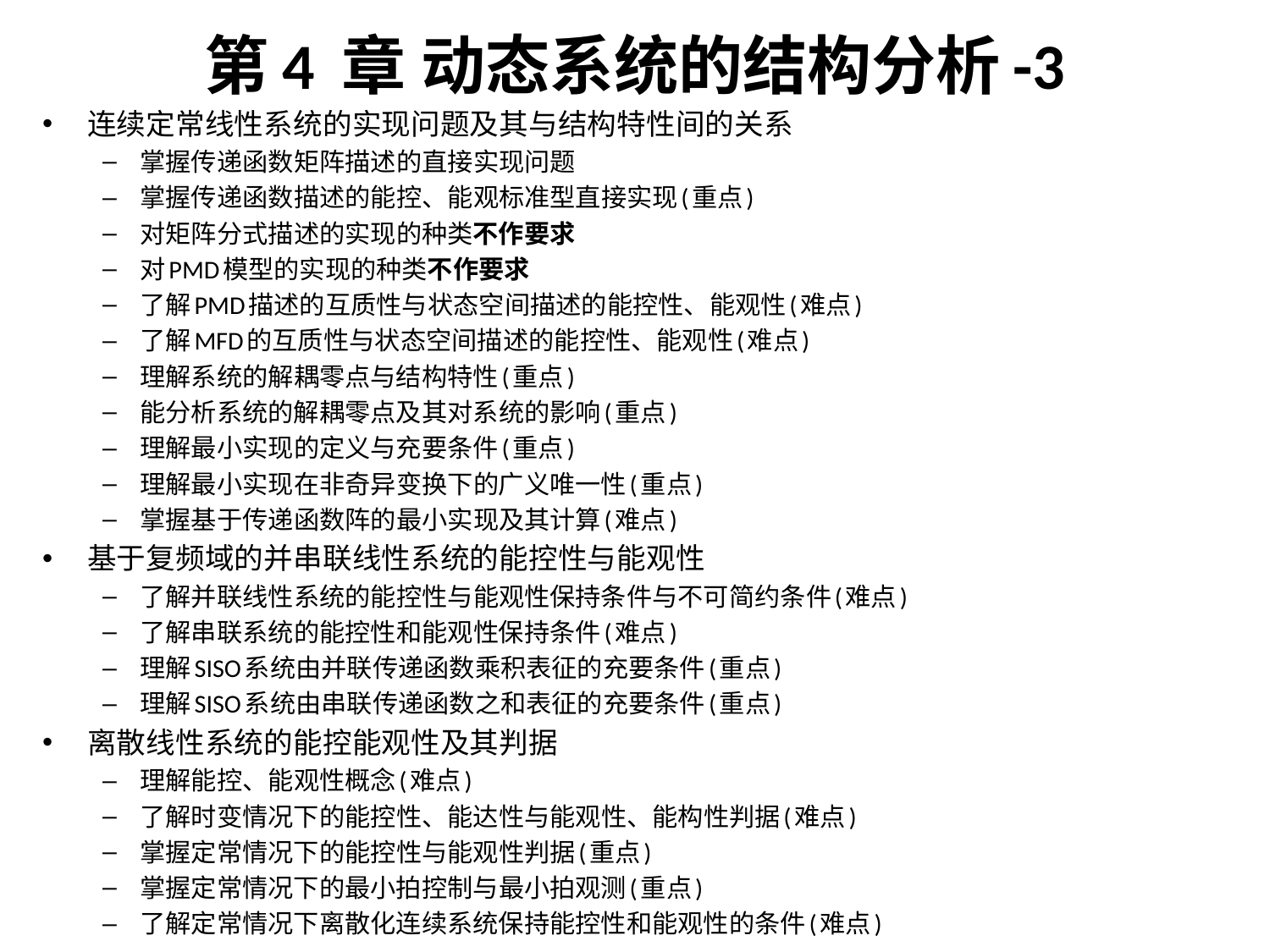

# 第4 章 动态系统的结构分析-3
连续定常线性系统的实现问题及其与结构特性间的关系
掌握传递函数矩阵描述的直接实现问题
掌握传递函数描述的能控、能观标准型直接实现(重点)
对矩阵分式描述的实现的种类不作要求
对PMD模型的实现的种类不作要求
了解PMD描述的互质性与状态空间描述的能控性、能观性(难点)
了解MFD的互质性与状态空间描述的能控性、能观性(难点)
理解系统的解耦零点与结构特性(重点)
能分析系统的解耦零点及其对系统的影响(重点)
理解最小实现的定义与充要条件(重点)
理解最小实现在非奇异变换下的广义唯一性(重点)
掌握基于传递函数阵的最小实现及其计算(难点)
基于复频域的并串联线性系统的能控性与能观性
了解并联线性系统的能控性与能观性保持条件与不可简约条件(难点)
了解串联系统的能控性和能观性保持条件(难点)
理解SISO系统由并联传递函数乘积表征的充要条件(重点)
理解SISO系统由串联传递函数之和表征的充要条件(重点)
离散线性系统的能控能观性及其判据
理解能控、能观性概念(难点)
了解时变情况下的能控性、能达性与能观性、能构性判据(难点)
掌握定常情况下的能控性与能观性判据(重点)
掌握定常情况下的最小拍控制与最小拍观测(重点)
了解定常情况下离散化连续系统保持能控性和能观性的条件(难点)